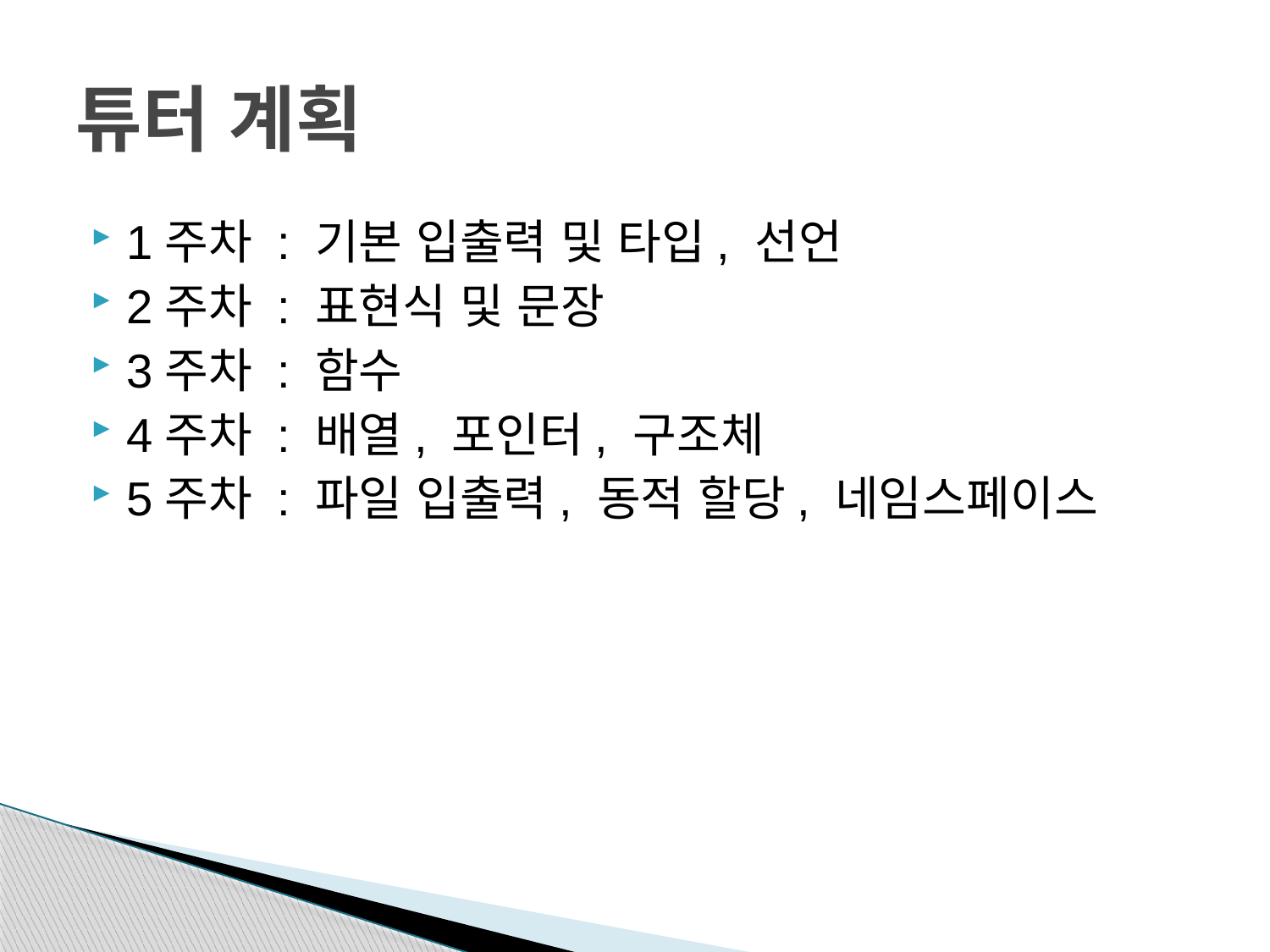

# 튜터 계획
1주차 : 기본 입출력 및 타입, 선언
2주차 : 표현식 및 문장
3주차 : 함수
4주차 : 배열, 포인터, 구조체
5주차 : 파일 입출력, 동적 할당, 네임스페이스